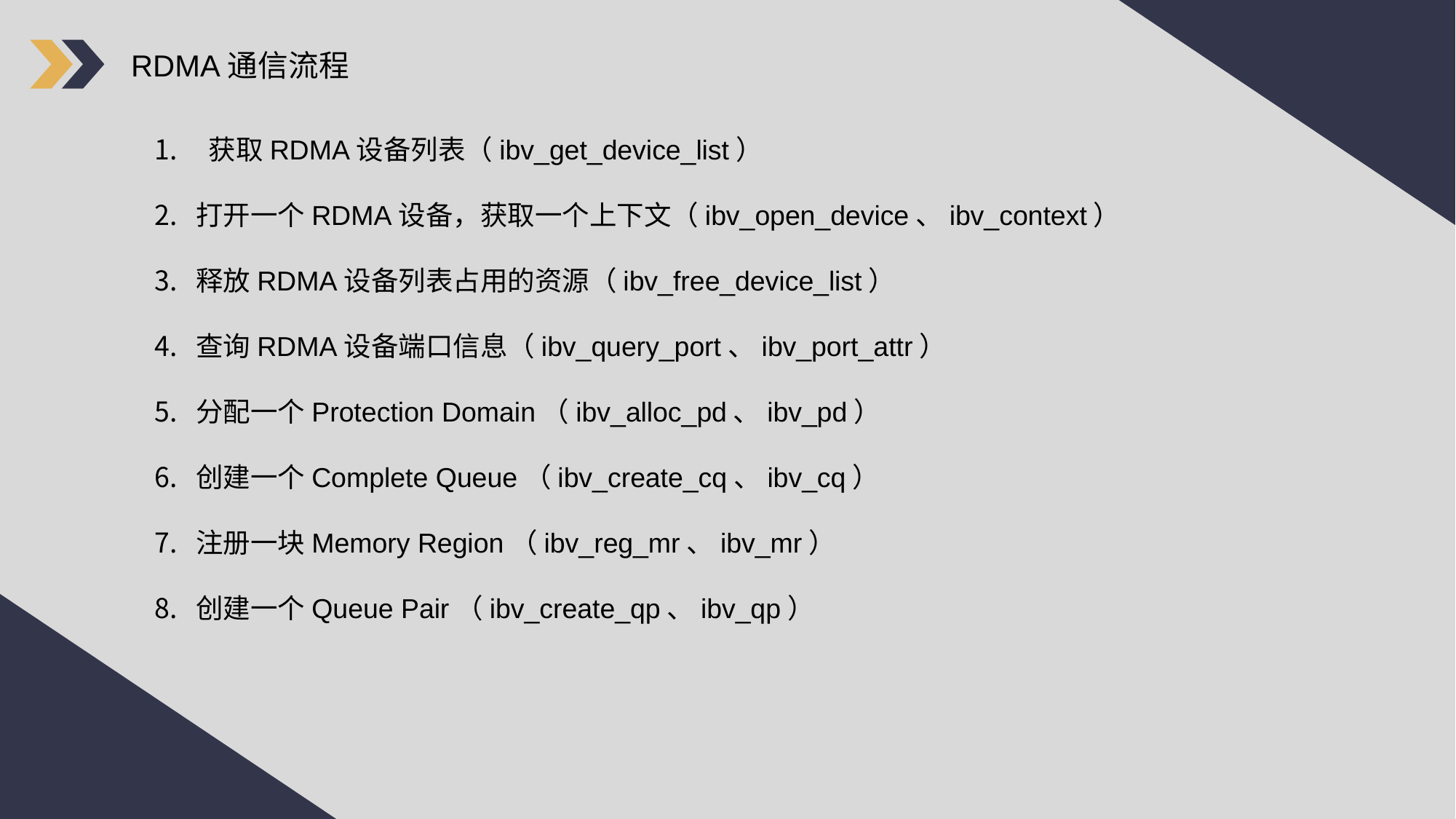

RDMA通信流程
 获取RDMA设备列表（ibv_get_device_list）
打开一个RDMA设备，获取一个上下文（ibv_open_device、ibv_context）
释放RDMA设备列表占用的资源（ibv_free_device_list）
查询RDMA设备端口信息（ibv_query_port、ibv_port_attr）
分配一个Protection Domain（ibv_alloc_pd、ibv_pd）
创建一个Complete Queue（ibv_create_cq、ibv_cq）
注册一块Memory Region（ibv_reg_mr、ibv_mr）
创建一个Queue Pair（ibv_create_qp、ibv_qp）